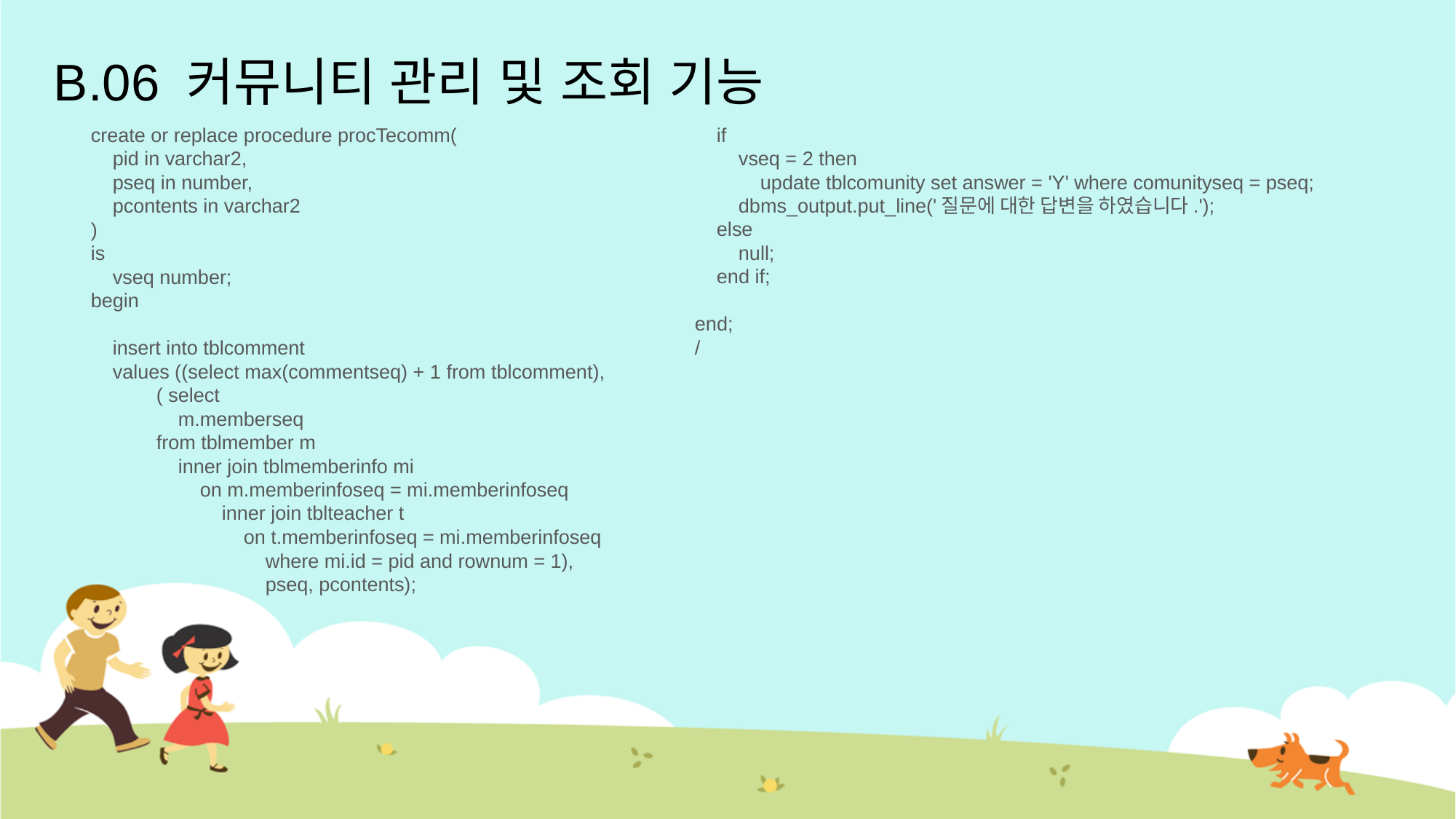

# B.06 커뮤니티 관리 및 조회 기능
    if
        vseq = 2 then
            update tblcomunity set answer = 'Y' where comunityseq = pseq;
        dbms_output.put_line('질문에 대한 답변을 하였습니다.');
    else
        null;
    end if;

end;
/
create or replace procedure procTecomm(
    pid in varchar2,
    pseq in number,
    pcontents in varchar2
)
is
    vseq number;
begin

    insert into tblcomment
    values ((select max(commentseq) + 1 from tblcomment),
            ( select
                m.memberseq
            from tblmember m
                inner join tblmemberinfo mi
                    on m.memberinfoseq = mi.memberinfoseq
                        inner join tblteacher t
                            on t.memberinfoseq = mi.memberinfoseq
                                where mi.id = pid and rownum = 1),
                                pseq, pcontents);